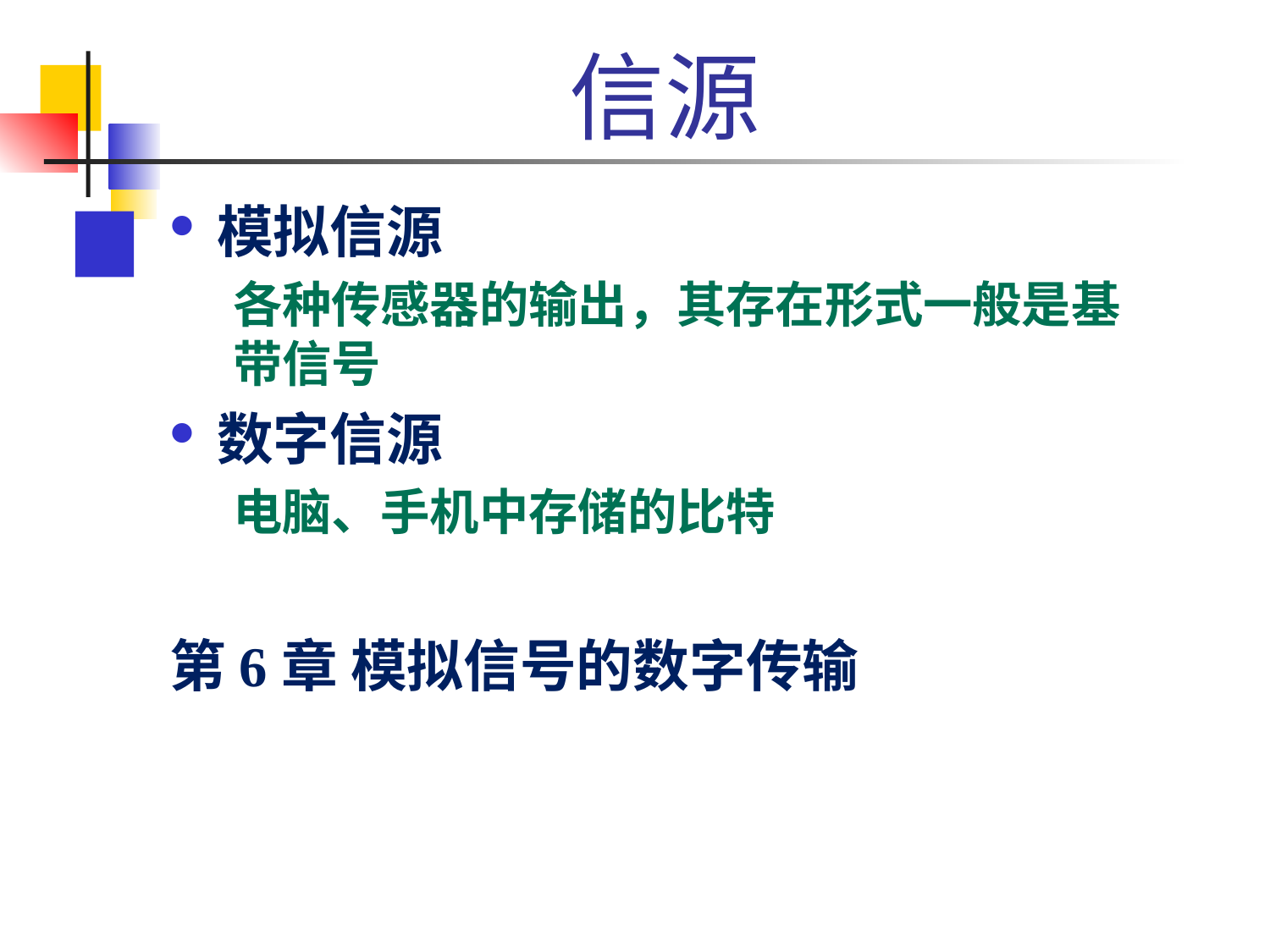

# 信源
模拟信源
各种传感器的输出，其存在形式一般是基带信号
数字信源
电脑、手机中存储的比特

第6章 模拟信号的数字传输